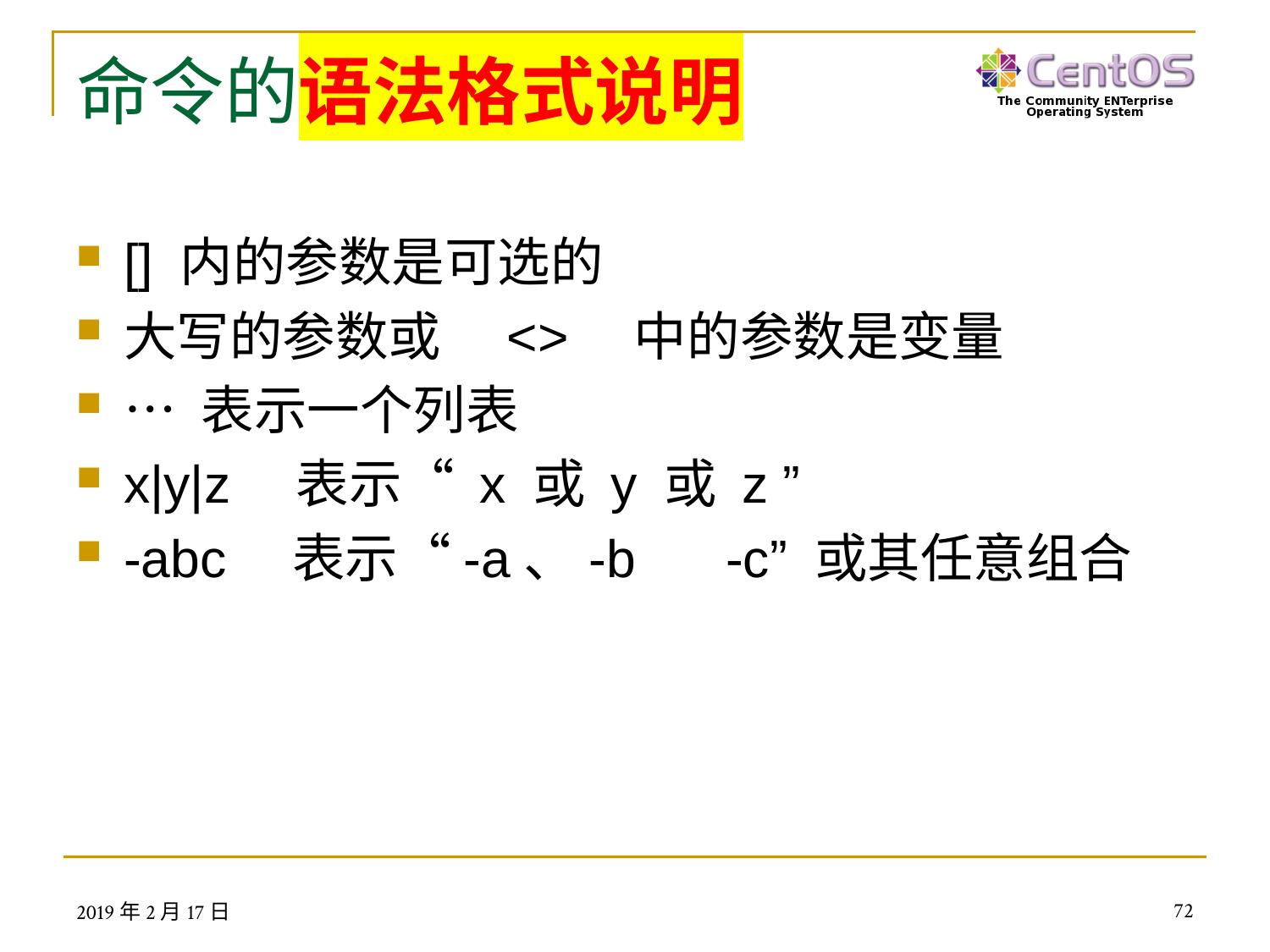

# 命令的语法格式说明
[] 内的参数是可选的
大写的参数或　<>　中的参数是变量
… 表示一个列表
x|y|z　表示“ x 或 y 或 z ”
-abc　表示“-a、-b　 -c” 或其任意组合

2019年2月17日
72